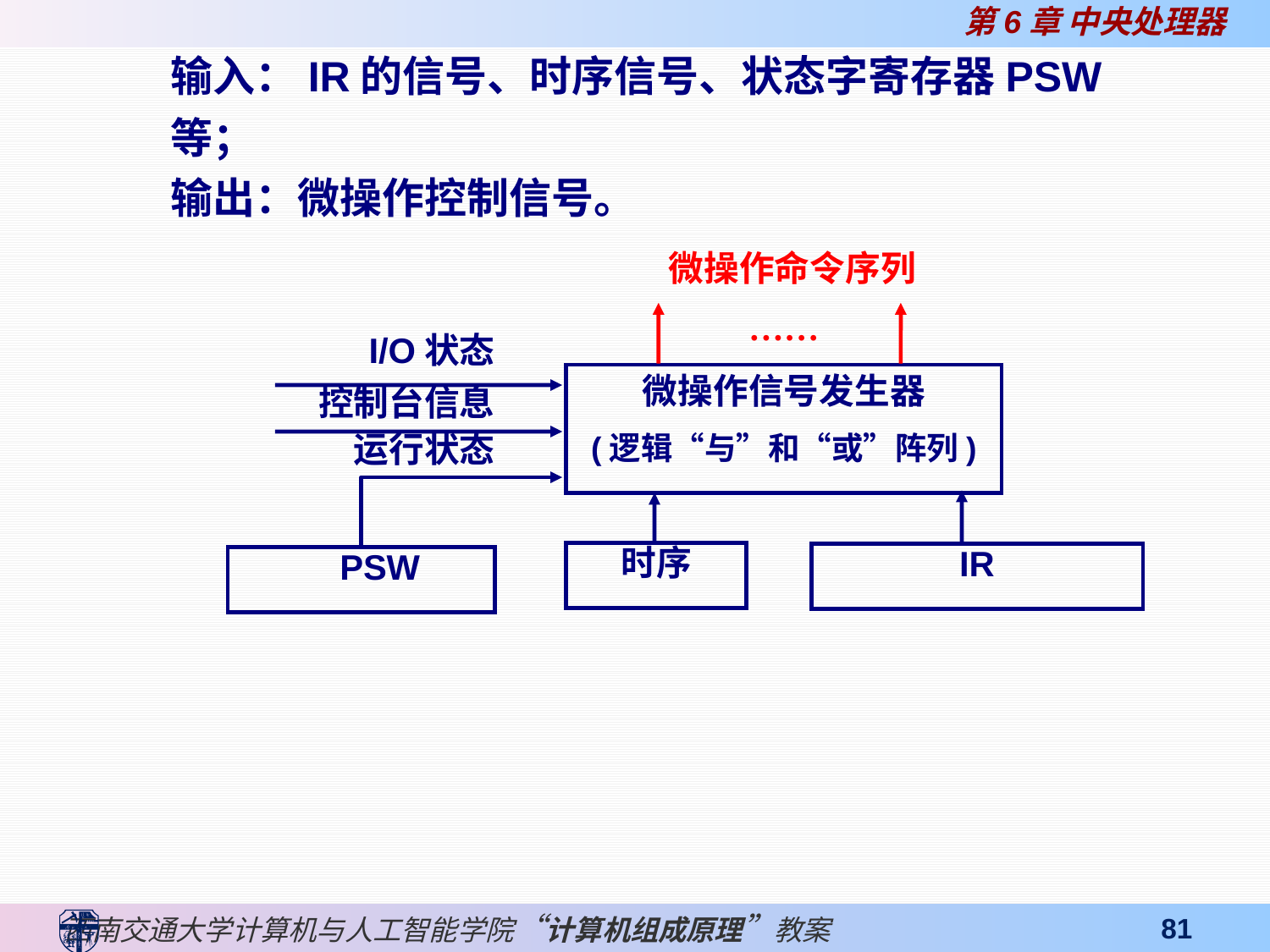

输入：IR的信号、时序信号、状态字寄存器PSW等；
输出：微操作控制信号。
微操作命令序列

……

I/O状态
微操作信号发生器
(逻辑“与”和“或”阵列)
控制台信息

运行状态

时序
IR
PSW